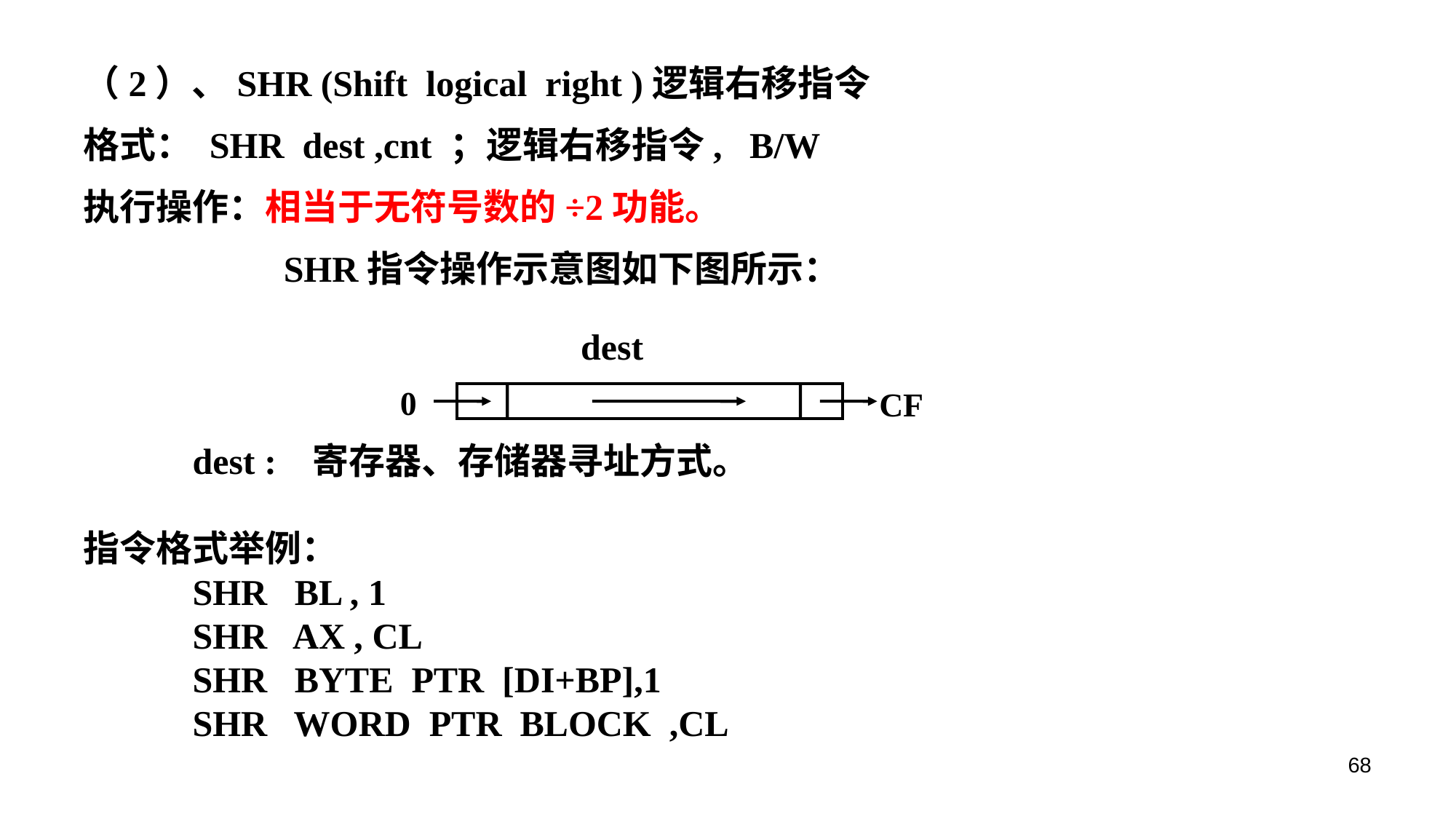

（2）、SHR (Shift  logical  right )逻辑右移指令
格式： SHR  dest ,cnt ；逻辑右移指令,   B/W
执行操作：相当于无符号数的÷2功能。
	          SHR指令操作示意图如下图所示：
dest
0

CF

	dest :   寄存器、存储器寻址方式。

指令格式举例：
	SHR   BL , 1
	SHR   AX , CL
	SHR   BYTE  PTR  [DI+BP],1
	SHR   WORD  PTR  BLOCK  ,CL
68